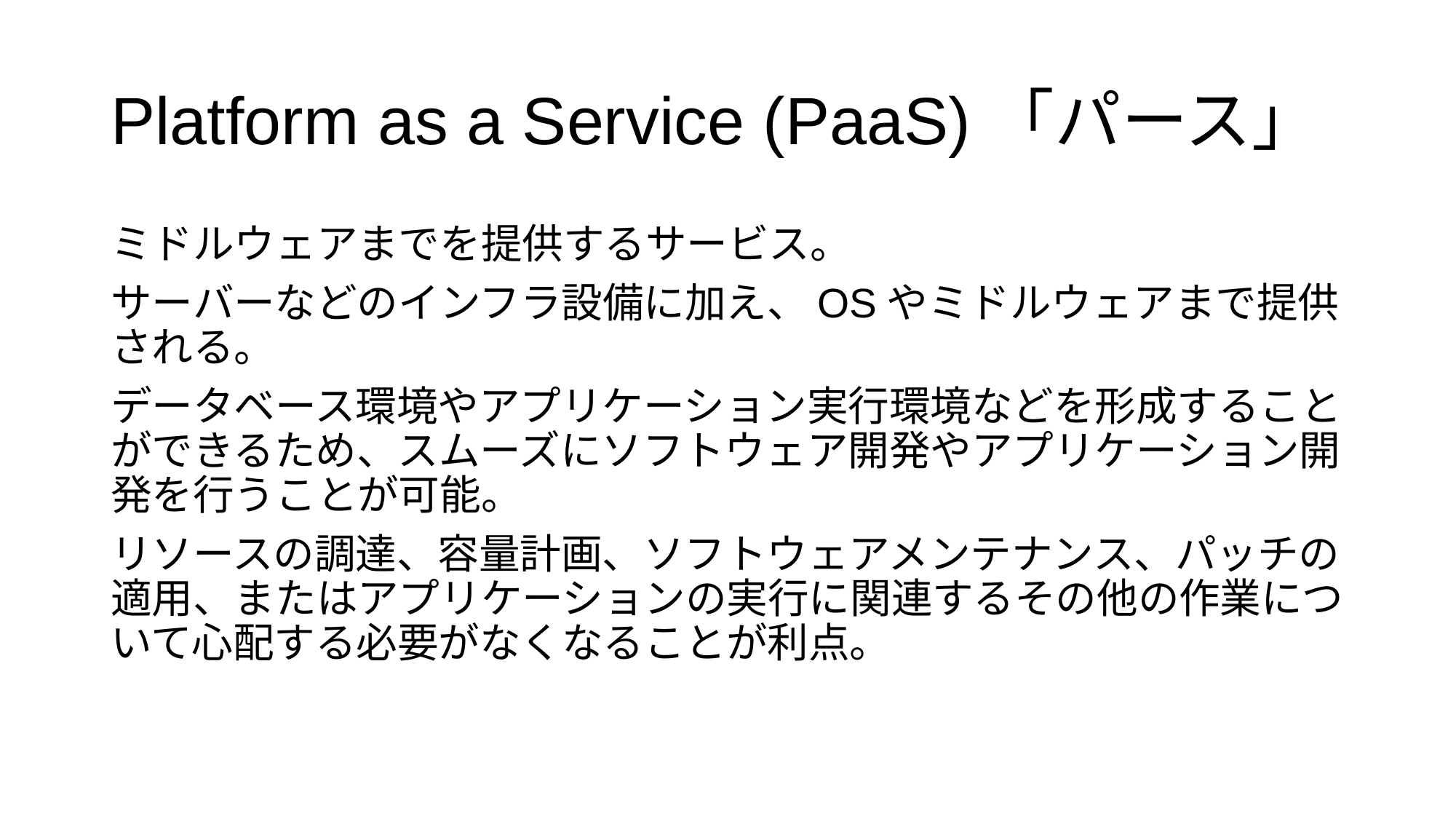

# Platform as a Service (PaaS)「パース」
ミドルウェアまでを提供するサービス。
サーバーなどのインフラ設備に加え、OSやミドルウェアまで提供される。
データベース環境やアプリケーション実行環境などを形成することができるため、スムーズにソフトウェア開発やアプリケーション開発を行うことが可能。
リソースの調達、容量計画、ソフトウェアメンテナンス、パッチの適用、またはアプリケーションの実行に関連するその他の作業について心配する必要がなくなることが利点。